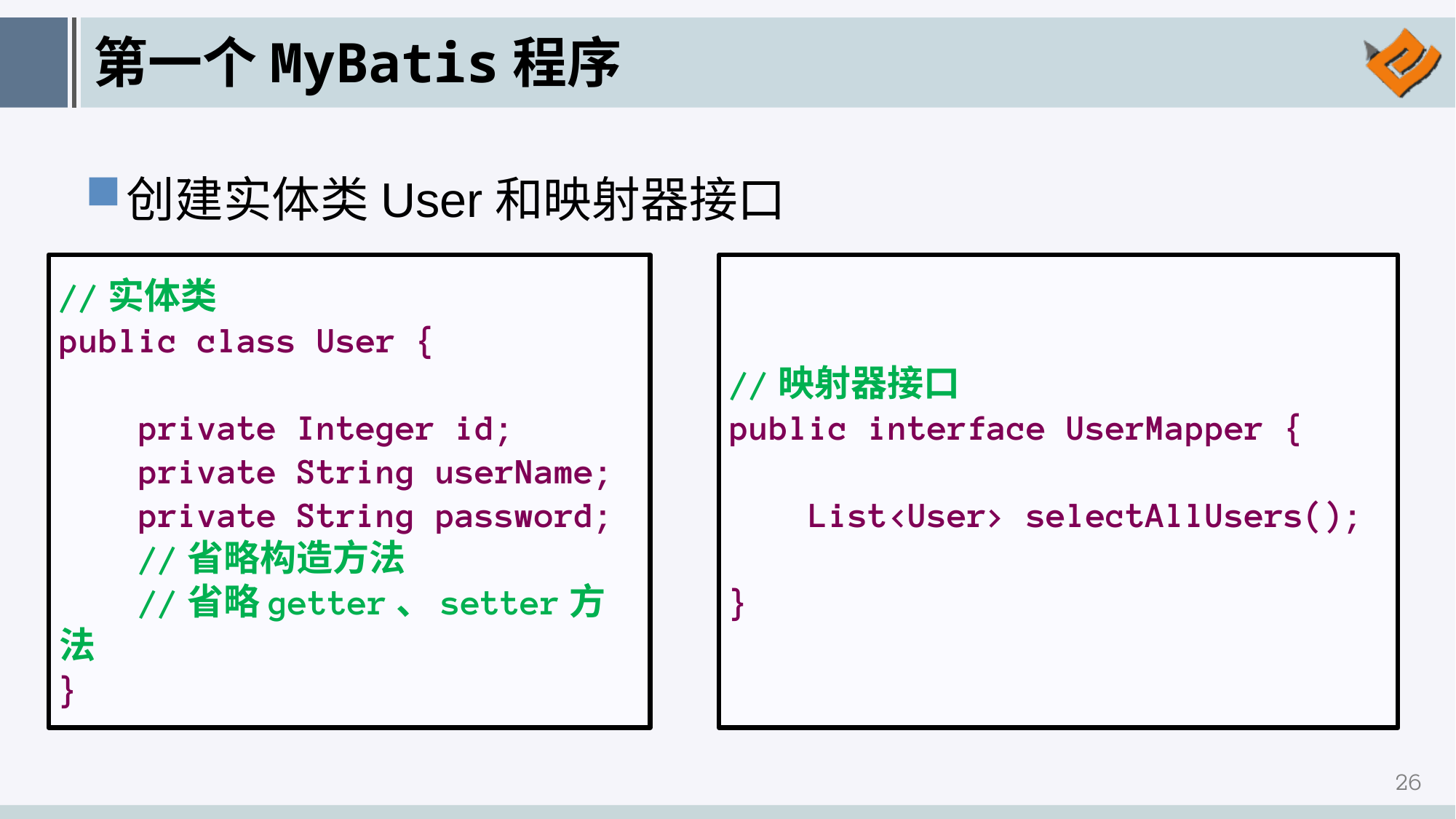

# 第一个MyBatis程序
创建实体类User和映射器接口
//实体类
public class User {

    private Integer id;
    private String userName;
    private String password;
    //省略构造方法
    //省略getter、setter方法
}
//映射器接口
public interface UserMapper {

    List<User> selectAllUsers();

}